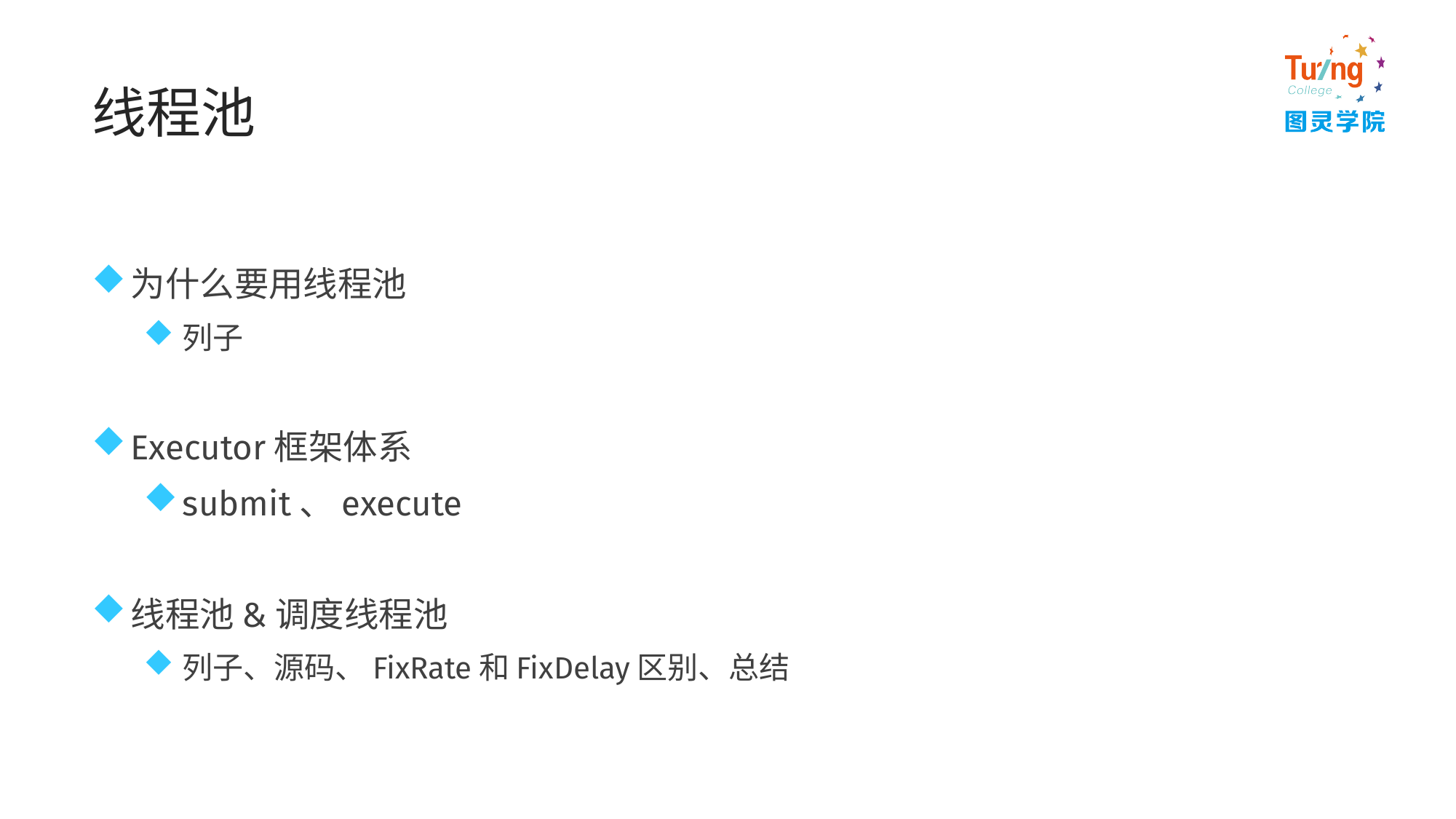

# 线程池

为什么要用线程池
列子

Executor框架体系
submit、execute

线程池&调度线程池
列子、源码、FixRate和FixDelay区别、总结